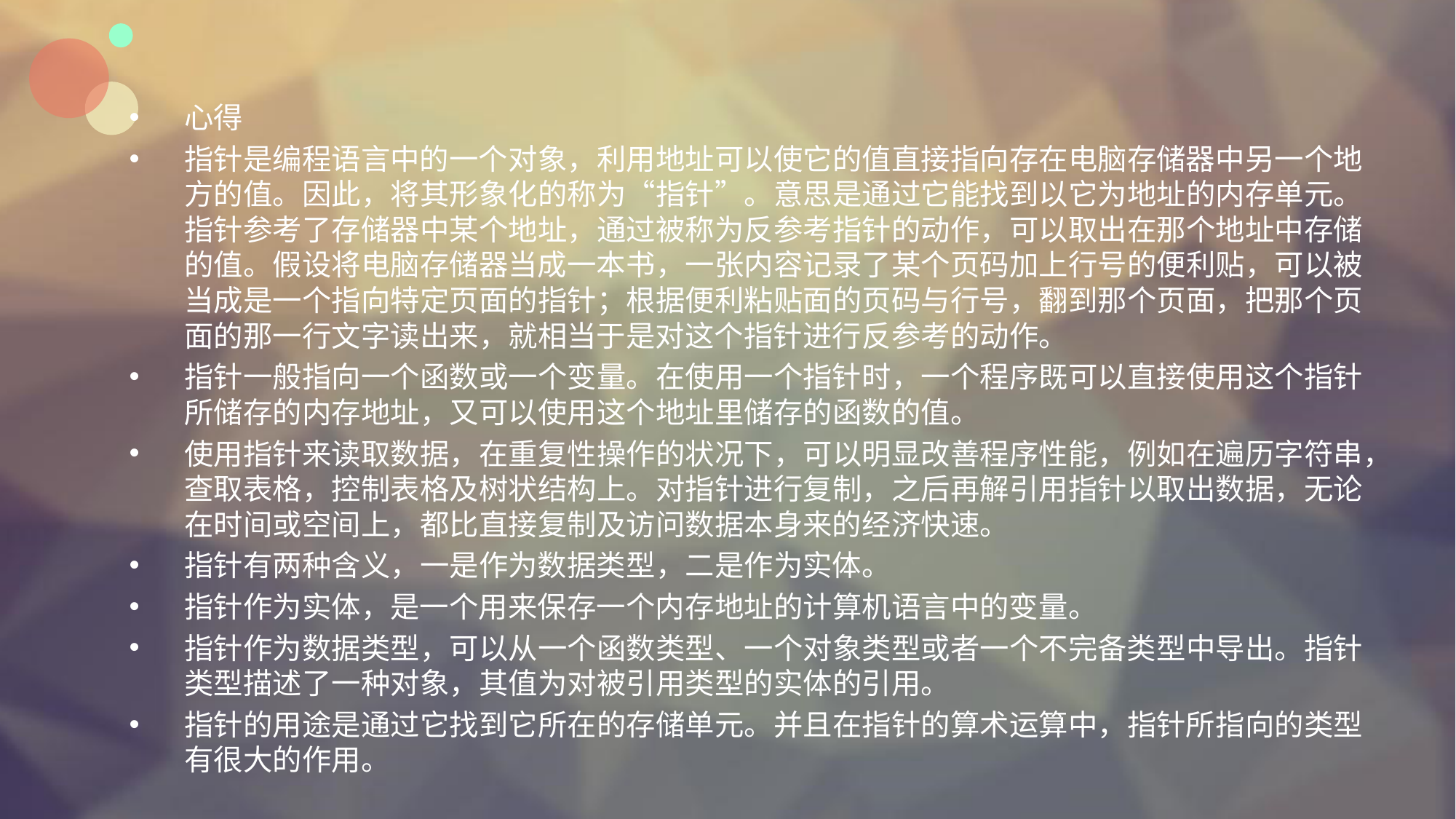

#
心得
指针是编程语言中的一个对象，利用地址可以使它的值直接指向存在电脑存储器中另一个地方的值。因此，将其形象化的称为“指针”。意思是通过它能找到以它为地址的内存单元。指针参考了存储器中某个地址，通过被称为反参考指针的动作，可以取出在那个地址中存储的值。假设将电脑存储器当成一本书，一张内容记录了某个页码加上行号的便利贴，可以被当成是一个指向特定页面的指针；根据便利粘贴面的页码与行号，翻到那个页面，把那个页面的那一行文字读出来，就相当于是对这个指针进行反参考的动作。
指针一般指向一个函数或一个变量。在使用一个指针时，一个程序既可以直接使用这个指针所储存的内存地址，又可以使用这个地址里储存的函数的值。
使用指针来读取数据，在重复性操作的状况下，可以明显改善程序性能，例如在遍历字符串，查取表格，控制表格及树状结构上。对指针进行复制，之后再解引用指针以取出数据，无论在时间或空间上，都比直接复制及访问数据本身来的经济快速。
指针有两种含义，一是作为数据类型，二是作为实体。
指针作为实体，是一个用来保存一个内存地址的计算机语言中的变量。
指针作为数据类型，可以从一个函数类型、一个对象类型或者一个不完备类型中导出。指针类型描述了一种对象，其值为对被引用类型的实体的引用。
指针的用途是通过它找到它所在的存储单元。并且在指针的算术运算中，指针所指向的类型有很大的作用。